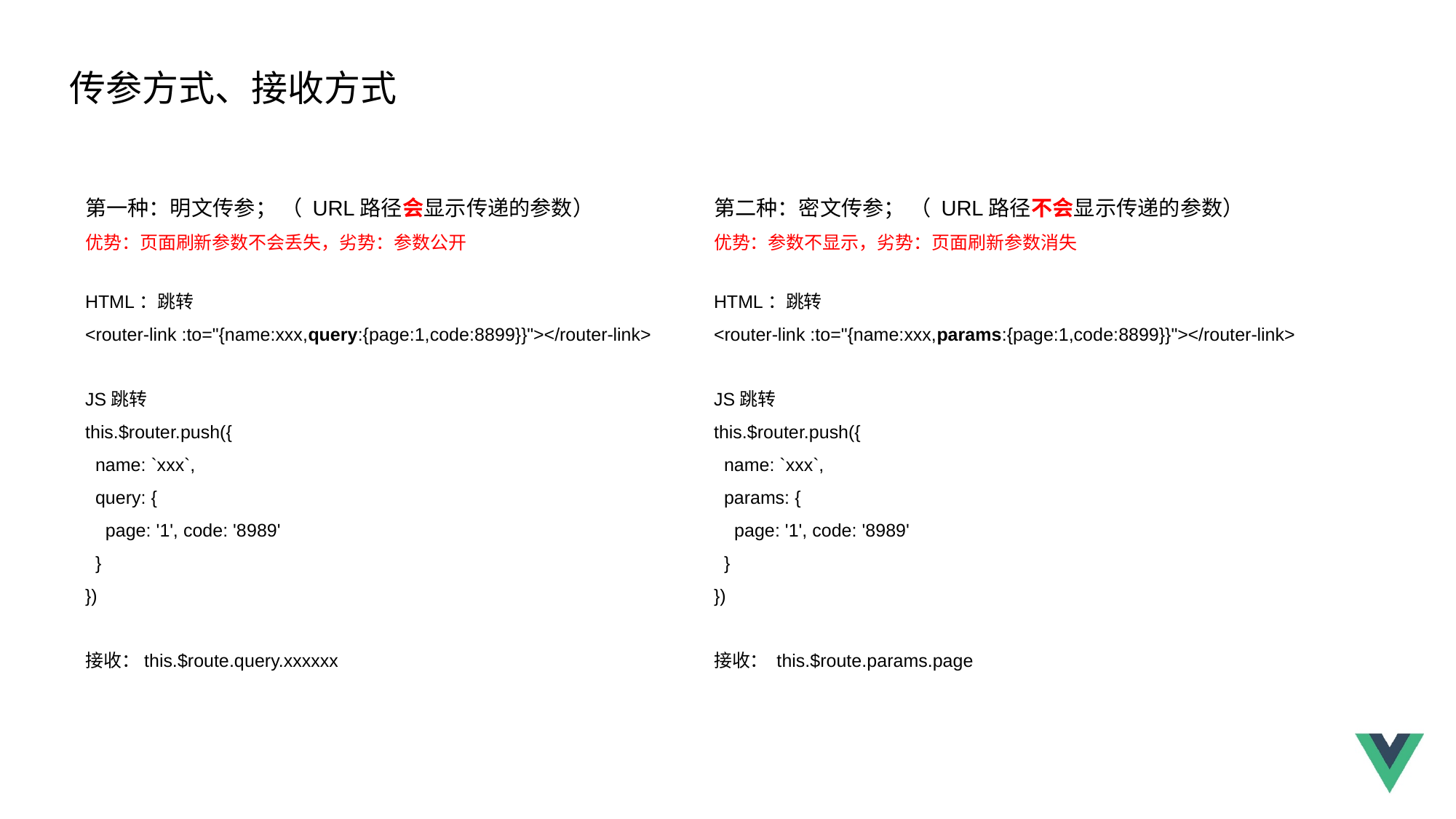

传参方式、接收方式
第一种：明文传参； （ URL路径会显示传递的参数）
优势：页面刷新参数不会丢失，劣势：参数公开
第二种：密文传参； （ URL路径不会显示传递的参数）
优势：参数不显示，劣势：页面刷新参数消失
HTML：跳转
<router-link :to="{name:xxx,query:{page:1,code:8899}}"></router-link>

JS跳转
this.$router.push({
  name: `xxx`,
  query: {
    page: '1', code: '8989'
  }
})

接收：this.$route.query.xxxxxx

HTML：跳转
<router-link :to="{name:xxx,params:{page:1,code:8899}}"></router-link>

JS跳转
this.$router.push({
  name: `xxx`,
  params: {
    page: '1', code: '8989'
  }
})

接收： this.$route.params.page